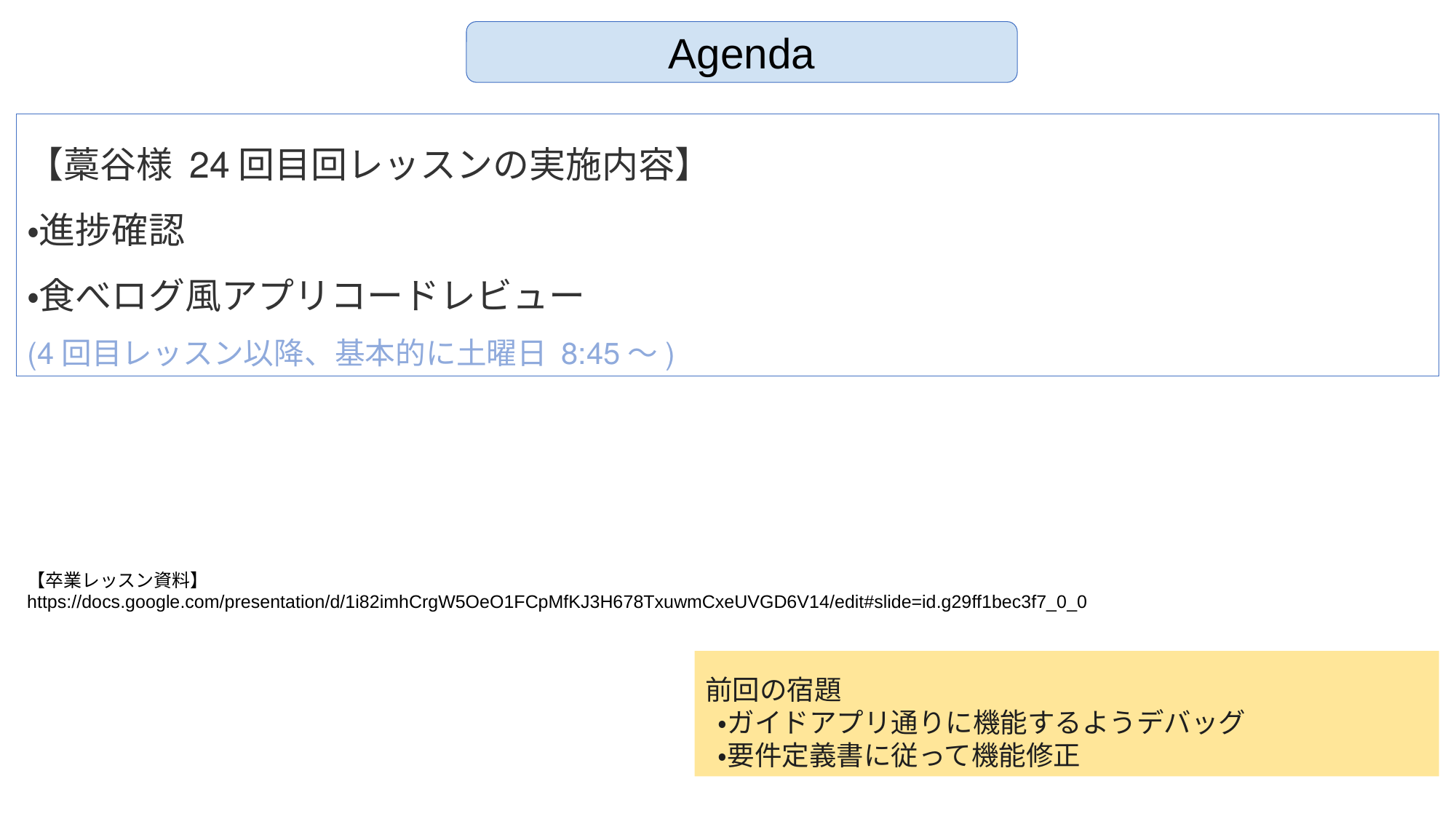

Agenda
【藁谷様 24回目回レッスンの実施内容】
・進捗確認
・食べログ風アプリコードレビュー
(4回目レッスン以降、基本的に土曜日 8:45〜)
【卒業レッスン資料】
https://docs.google.com/presentation/d/1i82imhCrgW5OeO1FCpMfKJ3H678TxuwmCxeUVGD6V14/edit#slide=id.g29ff1bec3f7_0_0
前回の宿題
 ・ガイドアプリ通りに機能するようデバッグ
 ・要件定義書に従って機能修正